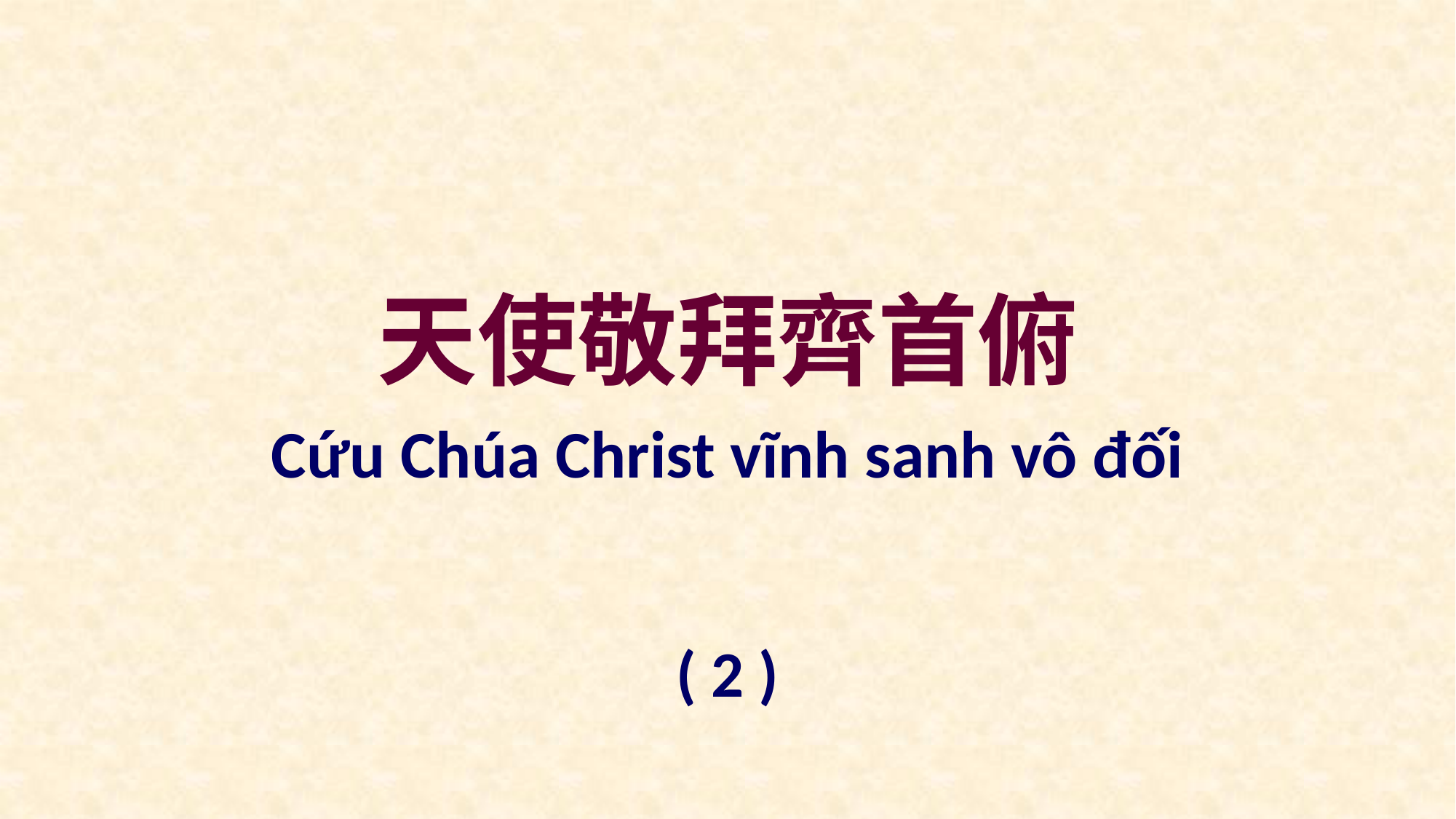

天使敬拜齊首俯
Cứu Chúa Christ vĩnh sanh vô đối
( 2 )